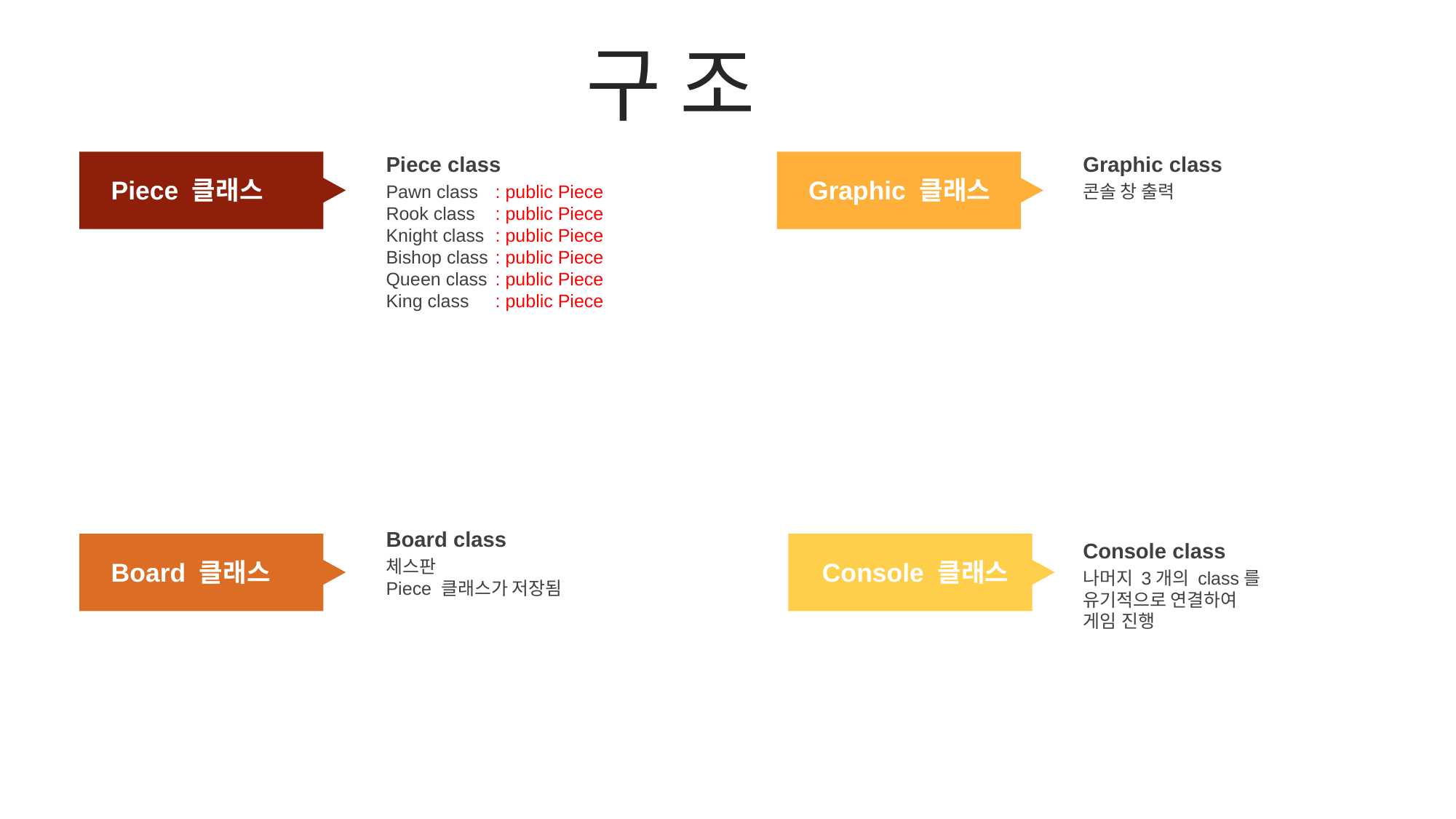

구 조
Piece class
Pawn class 	: public Piece
Rook class 	: public Piece
Knight class 	: public Piece
Bishop class 	: public Piece
Queen class 	: public Piece
King class 	: public Piece
Graphic class
콘솔 창 출력

Piece 클래스
Graphic 클래스
Board class
체스판
Piece 클래스가 저장됨
Console class
나머지 3개의 class를
유기적으로 연결하여
게임 진행

Console 클래스
Board 클래스